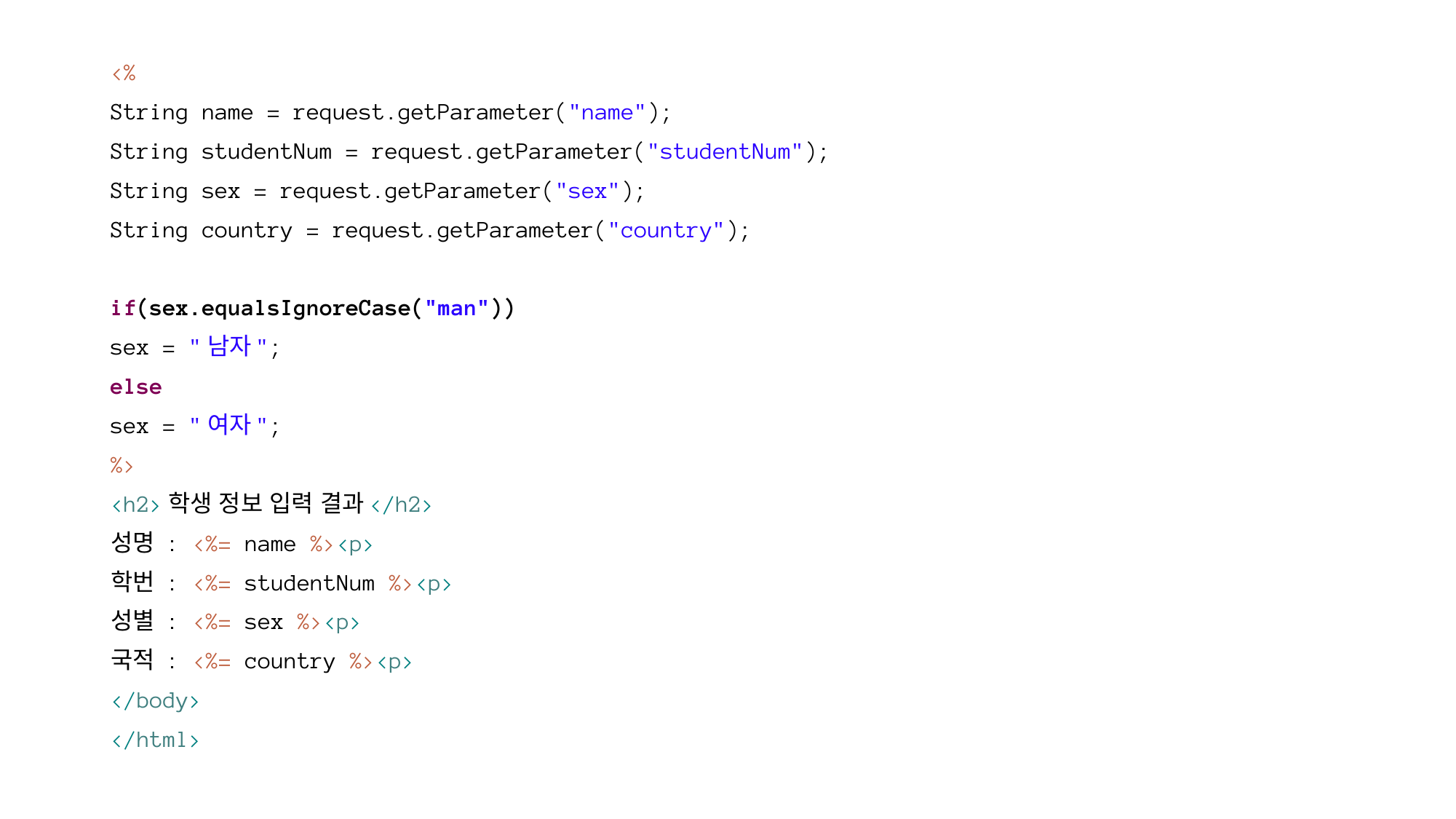

<%
String name = request.getParameter("name");
String studentNum = request.getParameter("studentNum");
String sex = request.getParameter("sex");
String country = request.getParameter("country");

if(sex.equalsIgnoreCase("man"))
sex = "남자";
else
sex = "여자";
%>
<h2>학생 정보 입력 결과</h2>
성명 : <%= name %><p>
학번 : <%= studentNum %><p>
성별 : <%= sex %><p>
국적 : <%= country %><p>
</body>
</html>